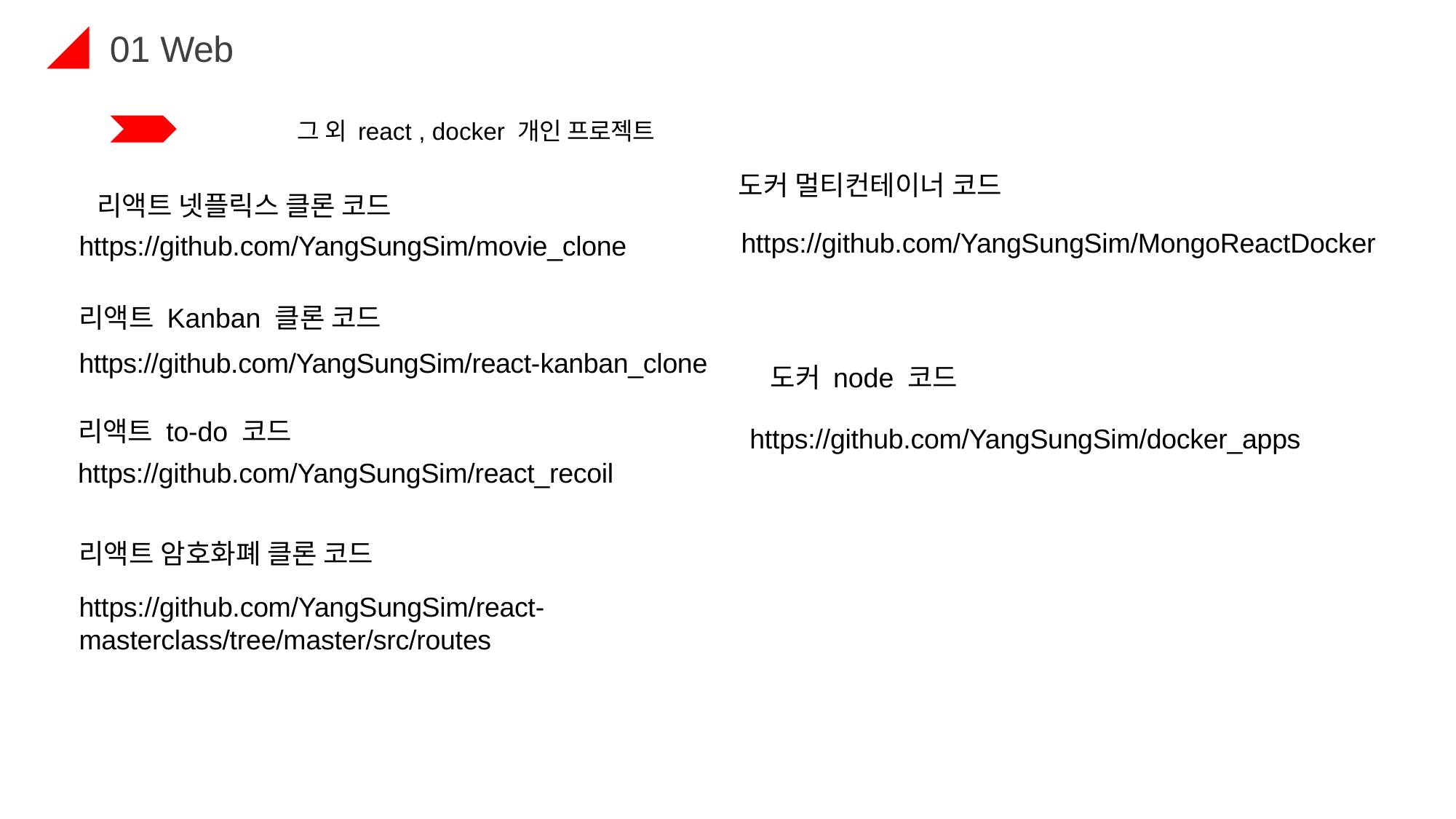

# 01 Web

그 외 react , docker 개인 프로젝트

도커 멀티컨테이너 코드
https://github.com/YangSungSim/MongoReactDocker
리액트 넷플릭스 클론 코드
https://github.com/YangSungSim/movie_clone
리액트 Kanban 클론 코드
https://github.com/YangSungSim/react-kanban_clone
도커 node 코드
https://github.com/YangSungSim/docker_apps
리액트 to-do 코드
https://github.com/YangSungSim/react_recoil
리액트 암호화폐 클론 코드
https://github.com/YangSungSim/react- masterclass/tree/master/src/routes